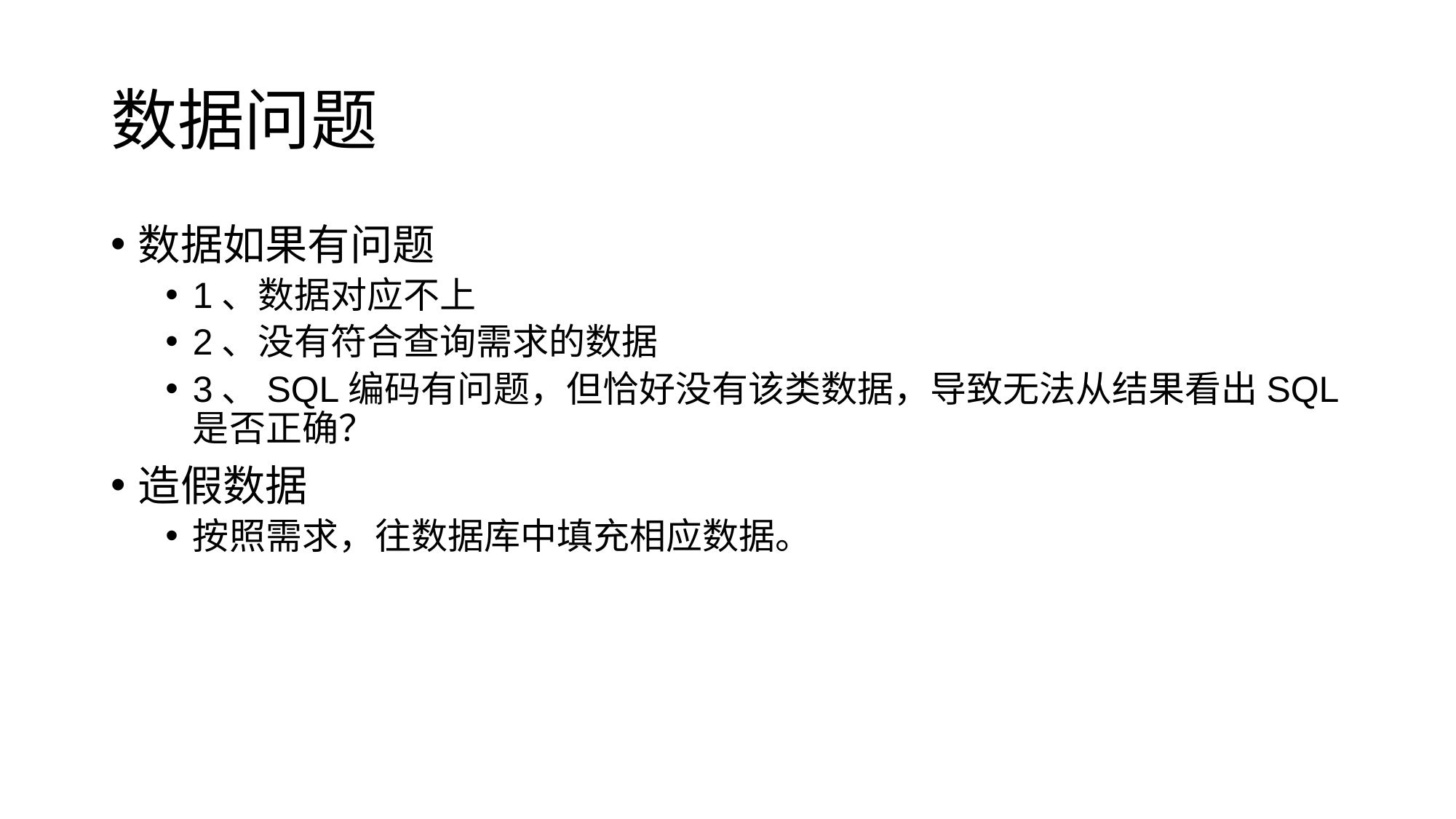

# 数据问题
数据如果有问题
1、数据对应不上
2、没有符合查询需求的数据
3、SQL编码有问题，但恰好没有该类数据，导致无法从结果看出SQL是否正确？
造假数据
按照需求，往数据库中填充相应数据。